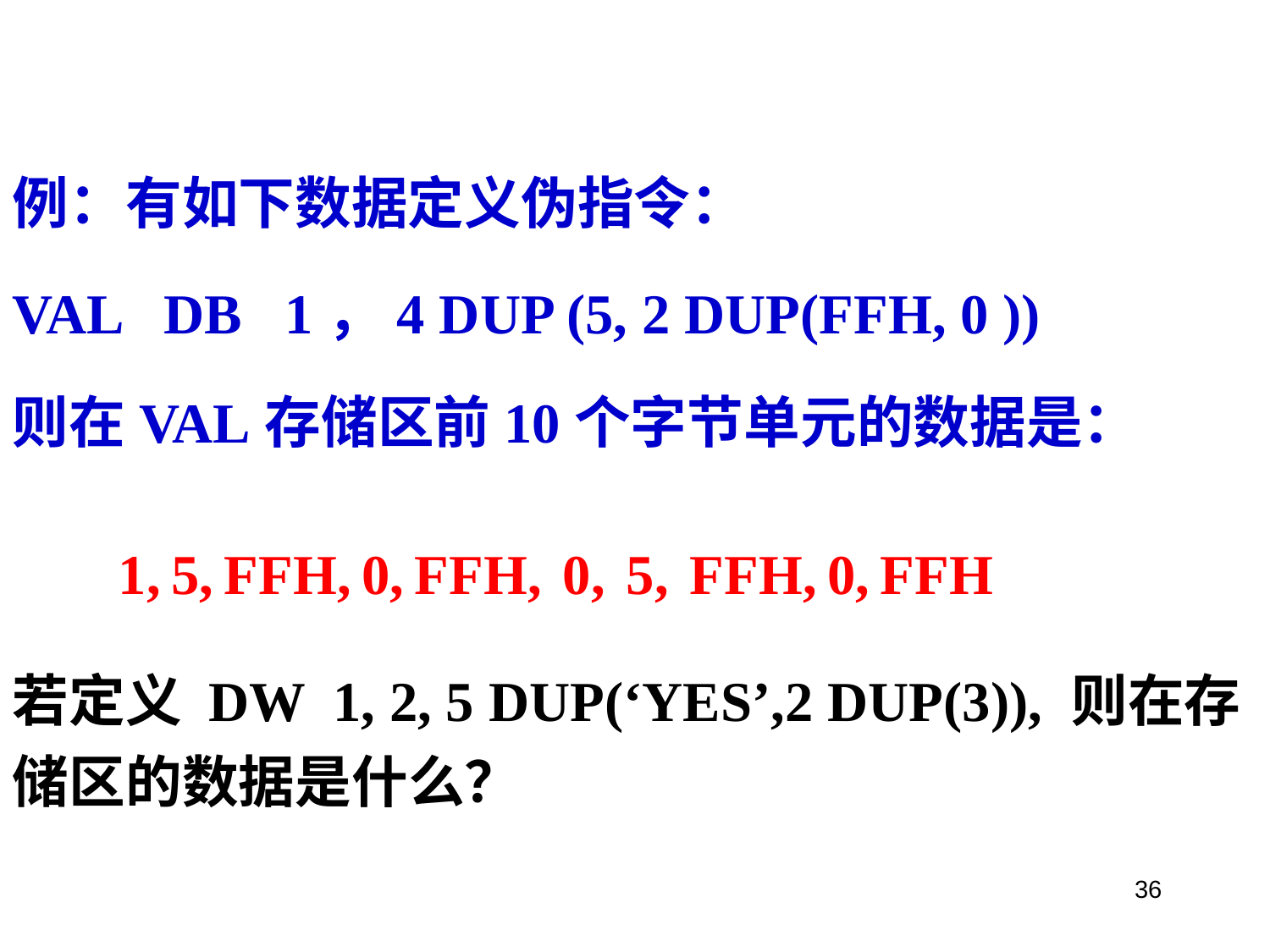

例：有如下数据定义伪指令：
VAL   DB   1，4 DUP (5, 2 DUP(FFH, 0 ))
则在VAL存储区前10个字节单元的数据是：
1,
5,
FFH,
0,
FFH,
0,
5,
FFH,
0,
FFH
若定义 DW  1, 2, 5 DUP(‘YES’,2 DUP(3)), 则在存储区的数据是什么？
36